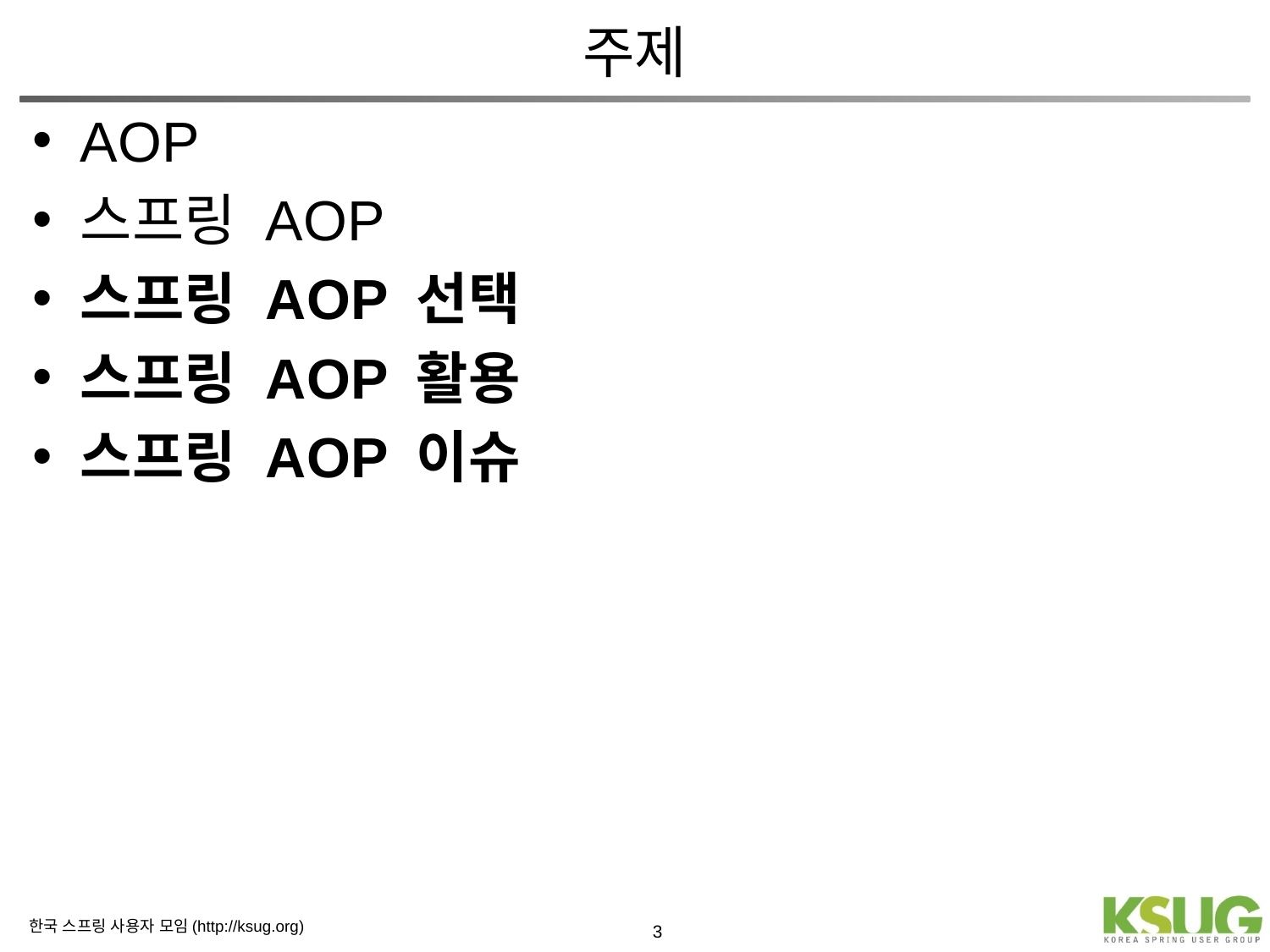

# 주제
AOP
스프링 AOP
스프링 AOP 선택
스프링 AOP 활용
스프링 AOP 이슈